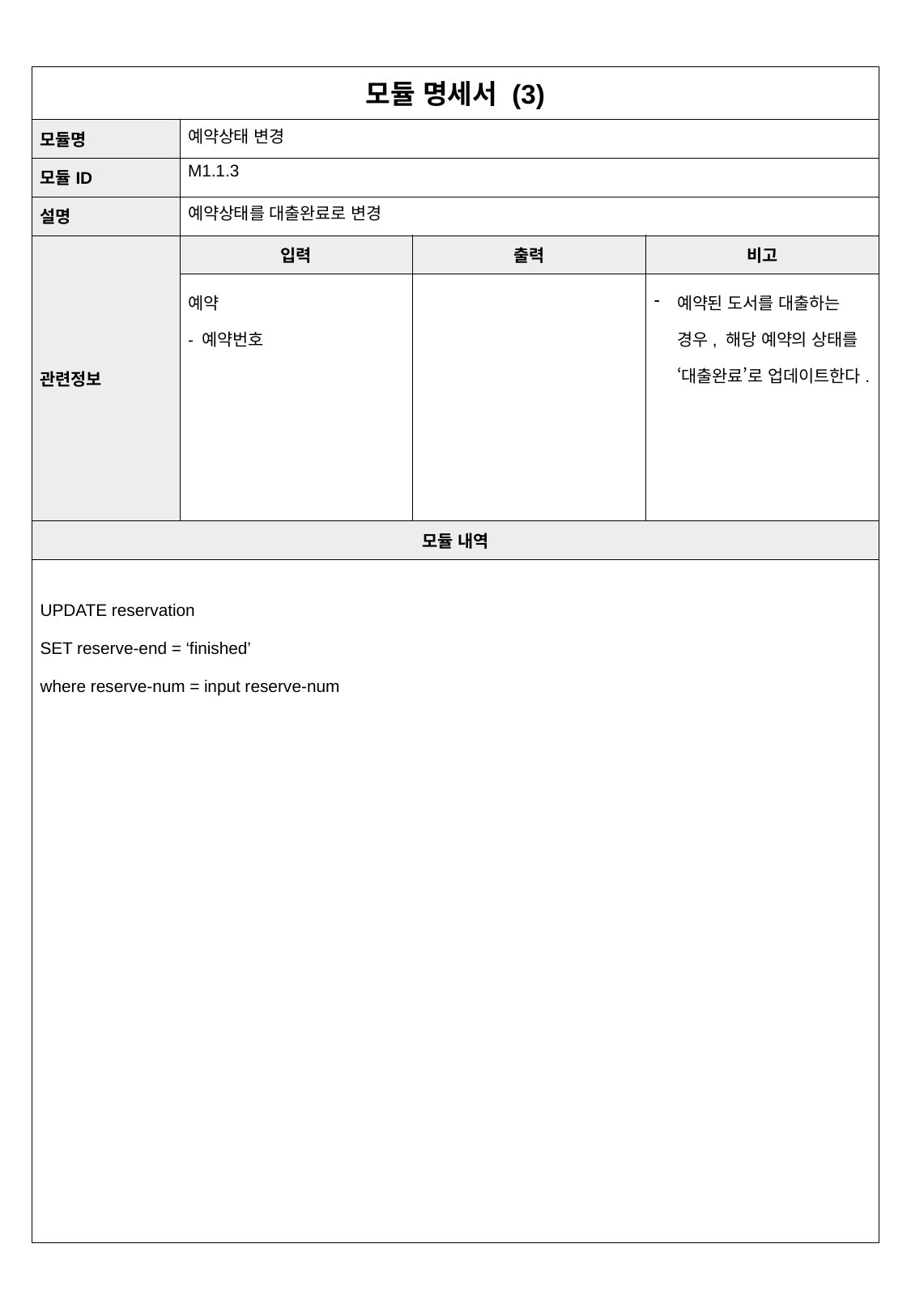

| 모듈 명세서 (3) | 주문신청서작성 |  |  |
| --- | --- | --- | --- |
| 모듈명 | 예약상태 변경 |  |  |
| 모듈ID | M1.1.3 |  |  |
| 설명 | 예약상태를 대출완료로 변경 |  |  |
| 관련정보 | 입력 | 출력 | 비고 |
|  | 예약 - 예약번호 |  | 예약된 도서를 대출하는 경우, 해당 예약의 상태를 ‘대출완료’로 업데이트한다. |
| 모듈 내역 |  |  |  |
| UPDATE reservation SET reserve-end = ‘finished’ where reserve-num = input reserve-num |  |  |  |